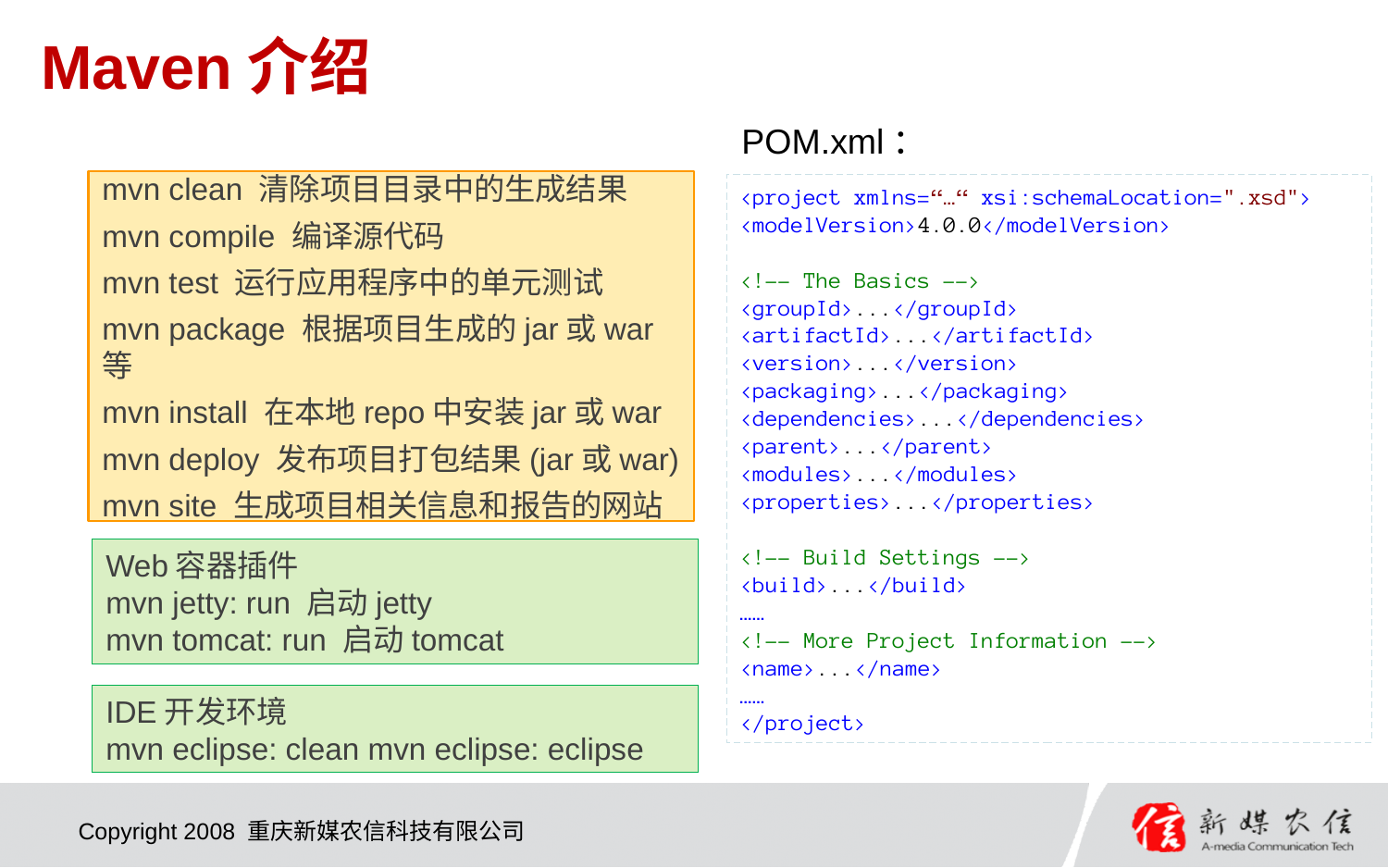

# Maven介绍
POM.xml：
mvn clean 清除项目目录中的生成结果
mvn compile 编译源代码
mvn test 运行应用程序中的单元测试
mvn package 根据项目生成的jar或war等
mvn install 在本地repo中安装jar或war
mvn deploy 发布项目打包结果(jar或war)
mvn site 生成项目相关信息和报告的网站
<project xmlns=“…“ xsi:schemaLocation=".xsd">
<modelVersion>4.0.0</modelVersion>

<!-- The Basics -->
<groupId>...</groupId>
<artifactId>...</artifactId>
<version>...</version>
<packaging>...</packaging>
<dependencies>...</dependencies>
<parent>...</parent>
<modules>...</modules>
<properties>...</properties>

<!-- Build Settings -->
<build>...</build>
……
<!-- More Project Information -->
<name>...</name>
……
</project>
Web容器插件
mvn jetty: run 启动jetty
mvn tomcat: run 启动tomcat
IDE开发环境
mvn eclipse: clean mvn eclipse: eclipse